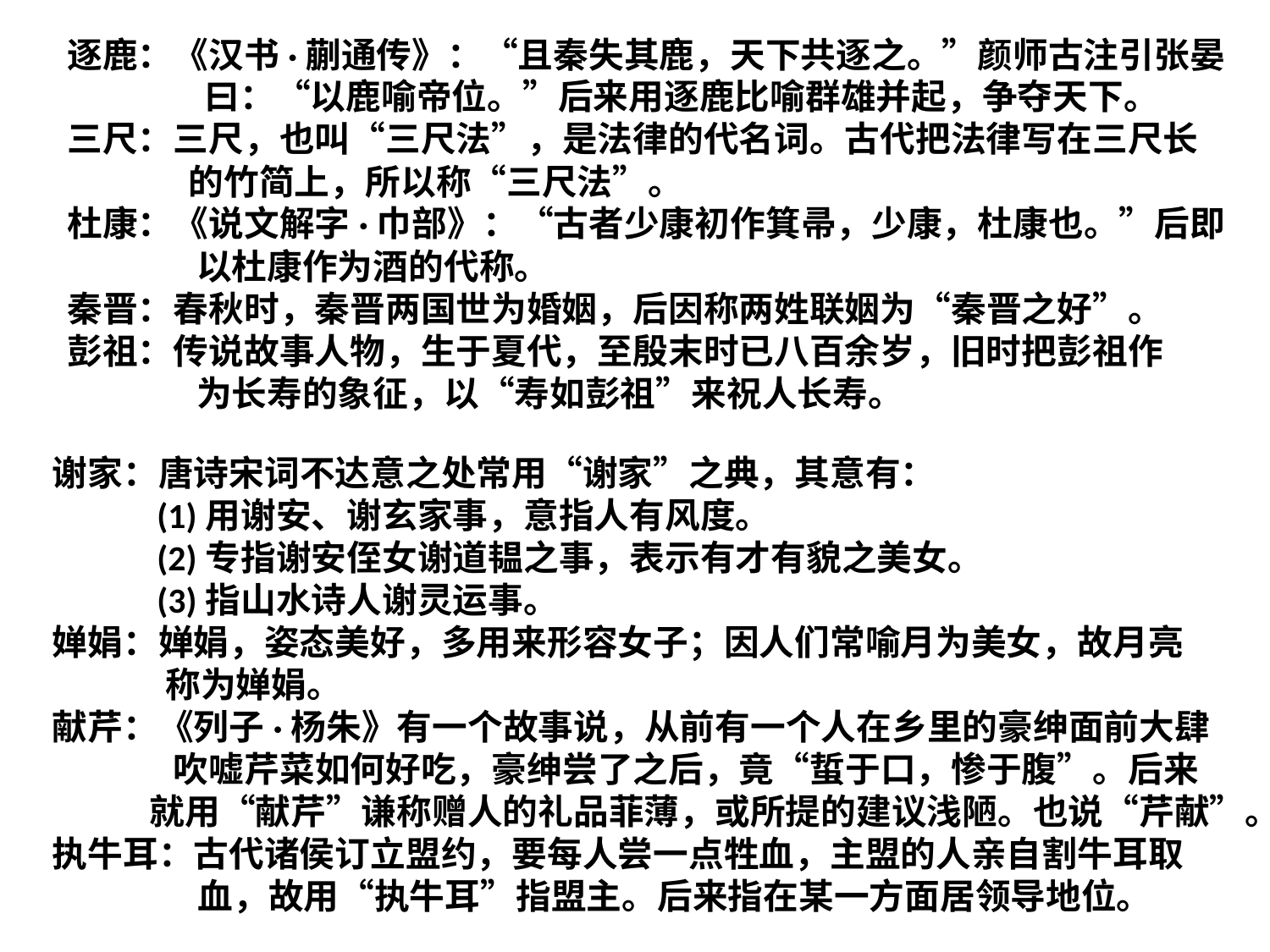

逐鹿：《汉书·蒯通传》：“且秦失其鹿，天下共逐之。”颜师古注引张晏
                曰：“以鹿喻帝位。”后来用逐鹿比喻群雄并起，争夺天下。
三尺：三尺，也叫“三尺法”，是法律的代名词。古代把法律写在三尺长
              的竹简上，所以称“三尺法”。
杜康：《说文解字·巾部》：“古者少康初作箕帚，少康，杜康也。”后即
               以杜康作为酒的代称。
秦晋：春秋时，秦晋两国世为婚姻，后因称两姓联姻为“秦晋之好”。
彭祖：传说故事人物，生于夏代，至殷末时已八百余岁，旧时把彭祖作
               为长寿的象征，以“寿如彭祖”来祝人长寿。
谢家：唐诗宋词不达意之处常用“谢家”之典，其意有：
             (1)用谢安、谢玄家事，意指人有风度。
             (2)专指谢安侄女谢道韫之事，表示有才有貌之美女。
             (3)指山水诗人谢灵运事。
婵娟：婵娟，姿态美好，多用来形容女子；因人们常喻月为美女，故月亮
             称为婵娟。
献芹：《列子·杨朱》有一个故事说，从前有一个人在乡里的豪绅面前大肆
              吹嘘芹菜如何好吃，豪绅尝了之后，竟“蜇于口，惨于腹”。后来
           就用“献芹”谦称赠人的礼品菲薄，或所提的建议浅陋。也说“芹献”。
执牛耳：古代诸侯订立盟约，要每人尝一点牲血，主盟的人亲自割牛耳取
                 血，故用“执牛耳”指盟主。后来指在某一方面居领导地位。